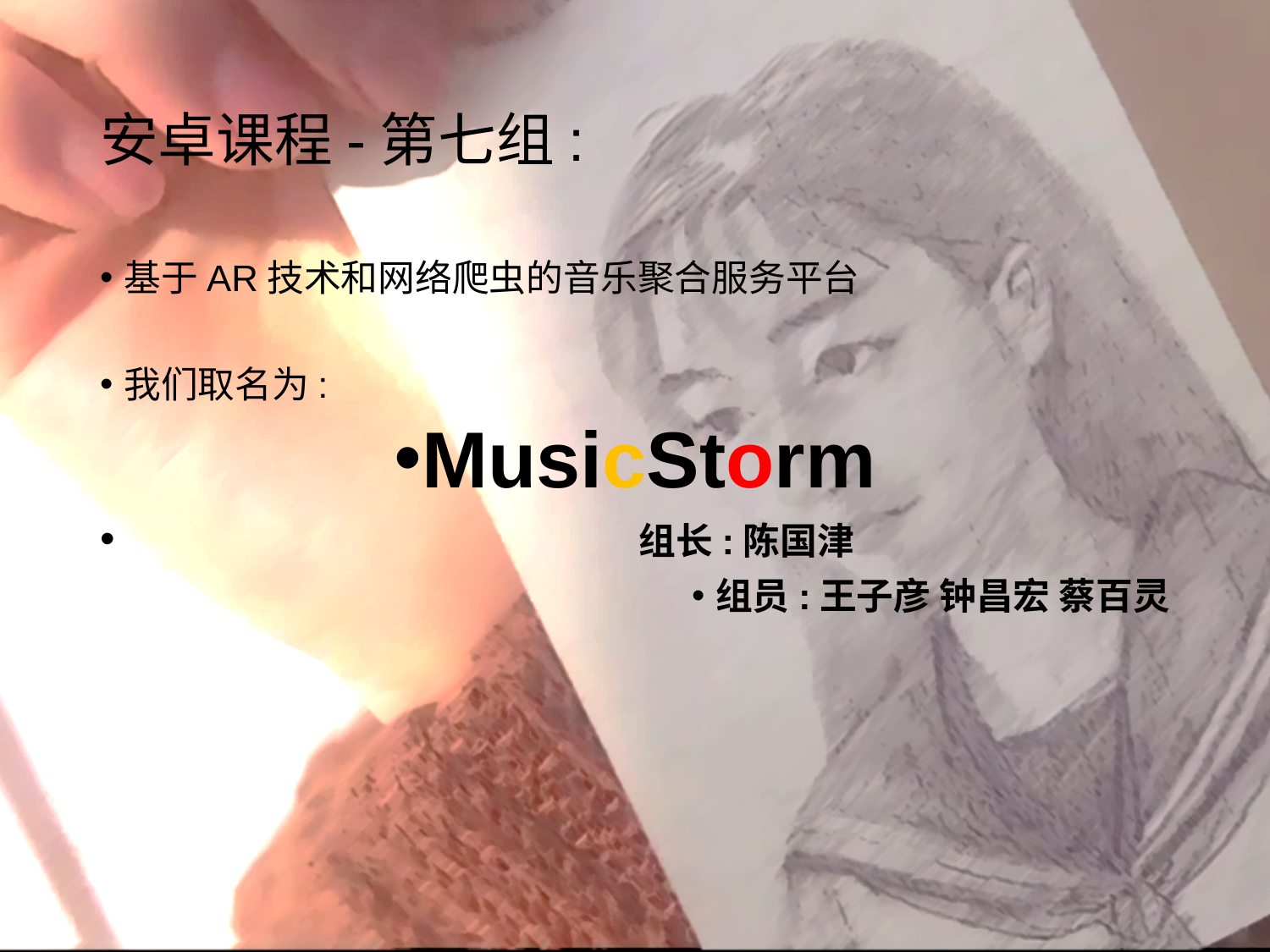

# 安卓课程-第七组:
基于AR技术和网络爬虫的音乐聚合服务平台

我们取名为:
MusicStorm
                                                     组长:陈国津
组员:王子彦 钟昌宏 蔡百灵